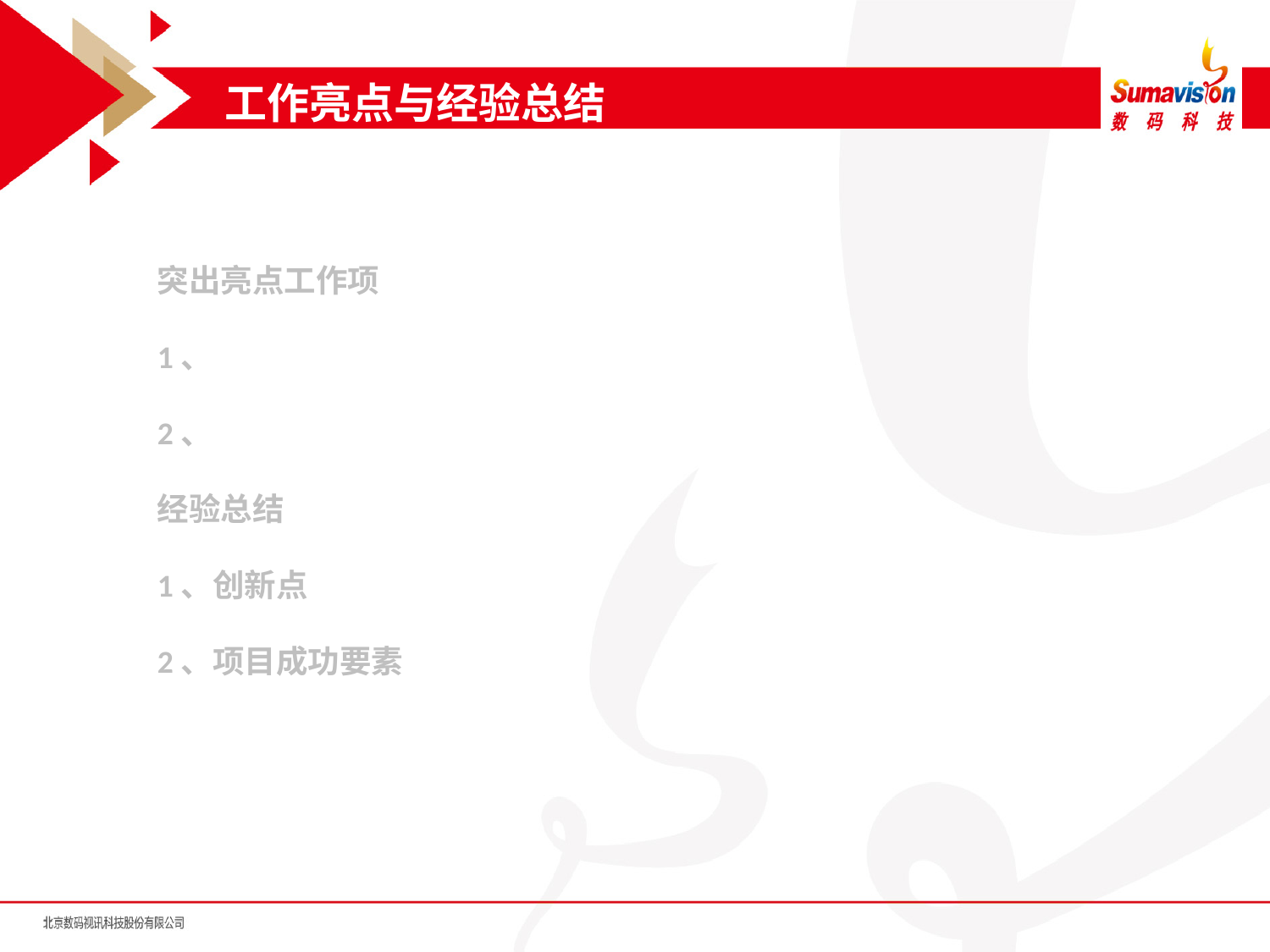

工作亮点与经验总结
突出亮点工作项
1、
2、
经验总结
1、创新点
2、项目成功要素